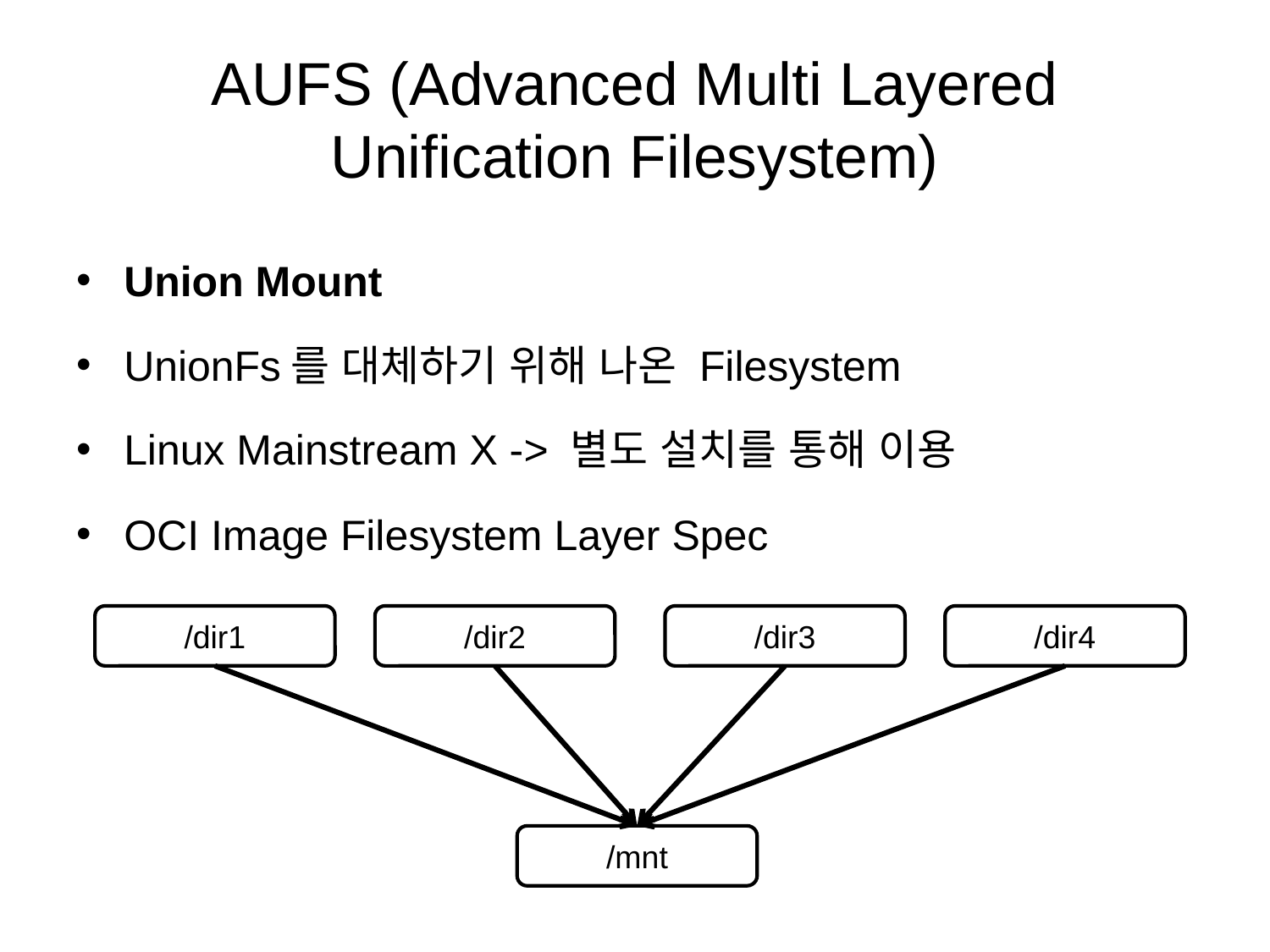

# AUFS (Advanced Multi Layered Unification Filesystem)
Union Mount
UnionFs를 대체하기 위해 나온 Filesystem
Linux Mainstream X -> 별도 설치를 통해 이용
OCI Image Filesystem Layer Spec

/dir1
/dir2
/dir3
/dir4
/mnt